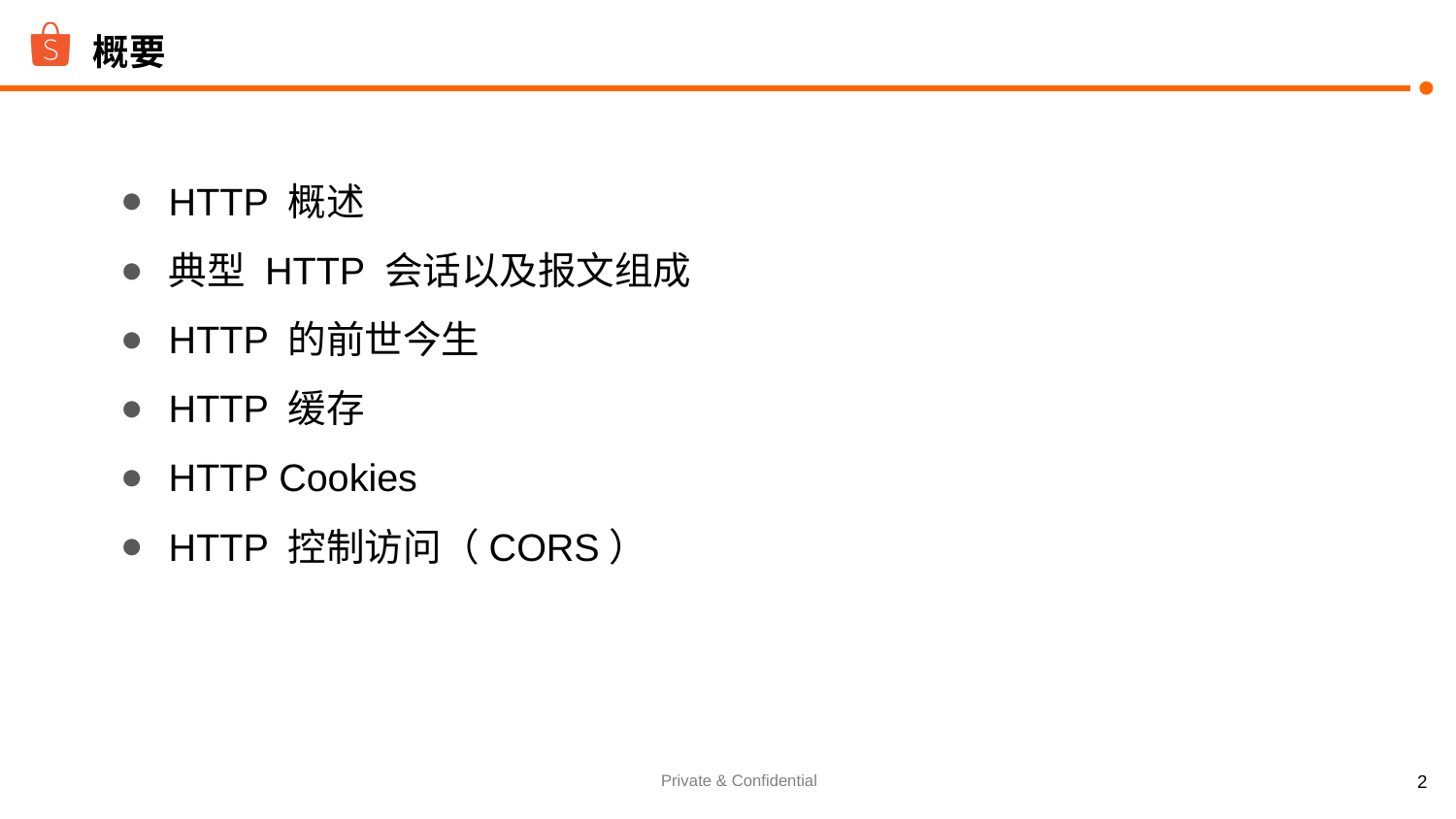

# 概要
HTTP 概述
典型 HTTP 会话以及报文组成
HTTP 的前世今生
HTTP 缓存
HTTP Cookies
HTTP 控制访问（CORS）
2